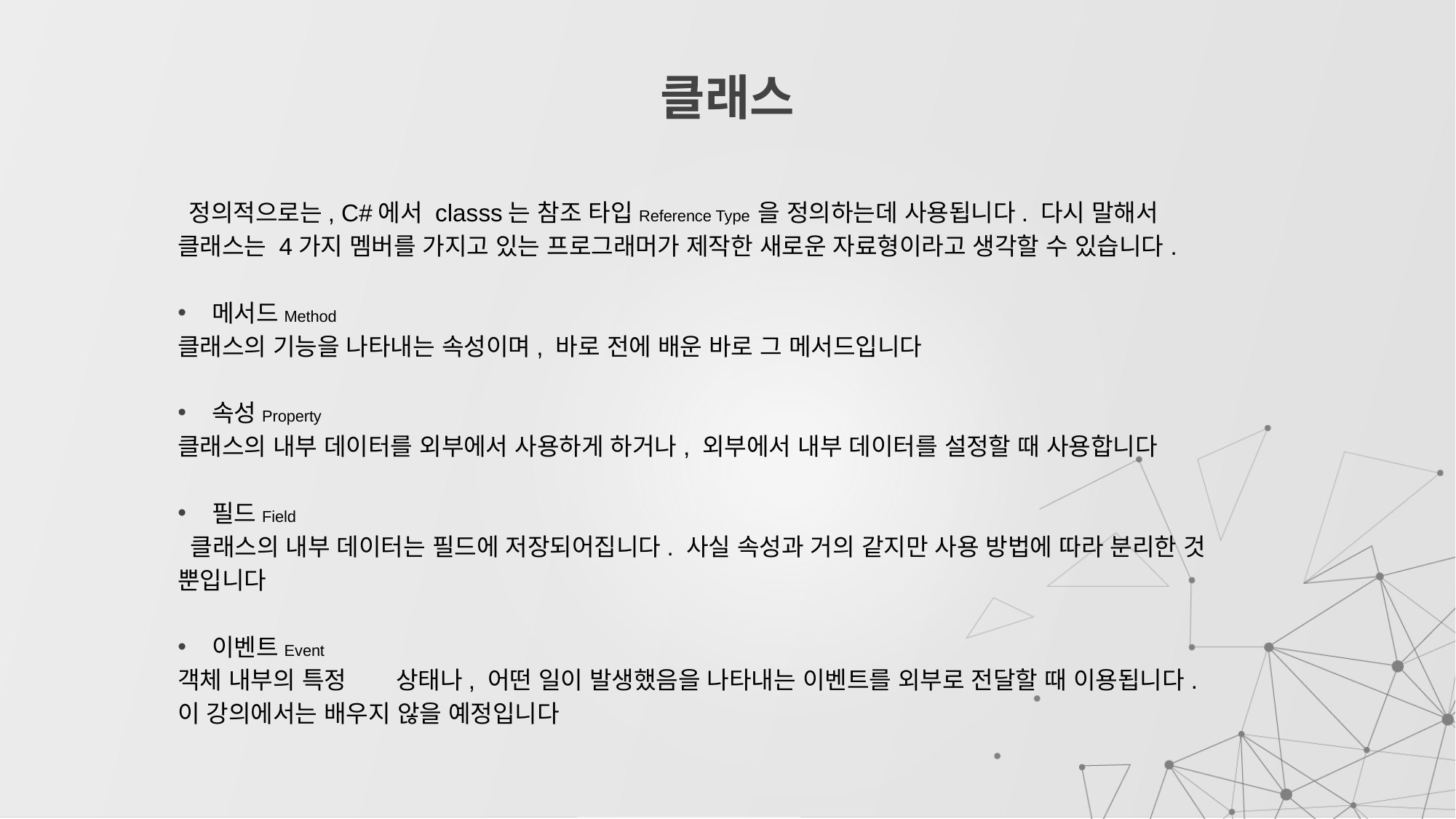

# 클래스
 정의적으로는, C#에서 classs는 참조 타입Reference Type 을 정의하는데 사용됩니다. 다시 말해서 클래스는 4가지 멤버를 가지고 있는 프로그래머가 제작한 새로운 자료형이라고 생각할 수 있습니다.

메서드Method
클래스의 기능을 나타내는 속성이며, 바로 전에 배운 바로 그 메서드입니다

속성Property
클래스의 내부 데이터를 외부에서 사용하게 하거나, 외부에서 내부 데이터를 설정할 때 사용합니다

필드Field
 클래스의 내부 데이터는 필드에 저장되어집니다. 사실 속성과 거의 같지만 사용 방법에 따라 분리한 것 뿐입니다

이벤트Event
객체 내부의 특정	상태나, 어떤 일이 발생했음을 나타내는 이벤트를 외부로 전달할 때 이용됩니다. 이 강의에서는 배우지 않을 예정입니다